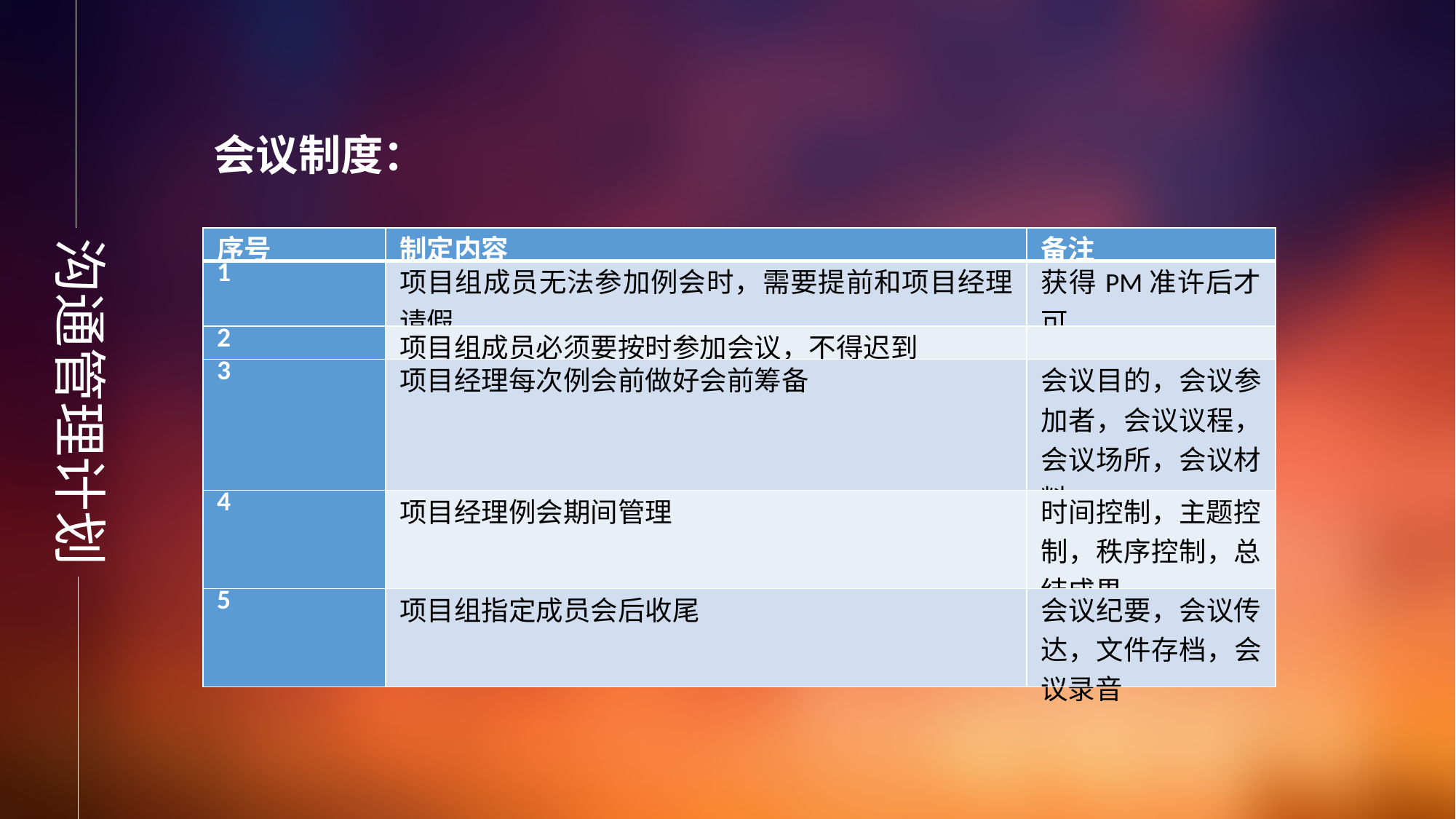

会议制度：
沟通管理计划
| 序号 | 制定内容 | 备注 |
| --- | --- | --- |
| 1 | 项目组成员无法参加例会时，需要提前和项目经理请假 | 获得PM准许后才可 |
| 2 | 项目组成员必须要按时参加会议，不得迟到 |  |
| 3 | 项目经理每次例会前做好会前筹备 | 会议目的，会议参加者，会议议程，会议场所，会议材料 |
| 4 | 项目经理例会期间管理 | 时间控制，主题控制，秩序控制，总结成果 |
| 5 | 项目组指定成员会后收尾 | 会议纪要，会议传达，文件存档，会议录音 |